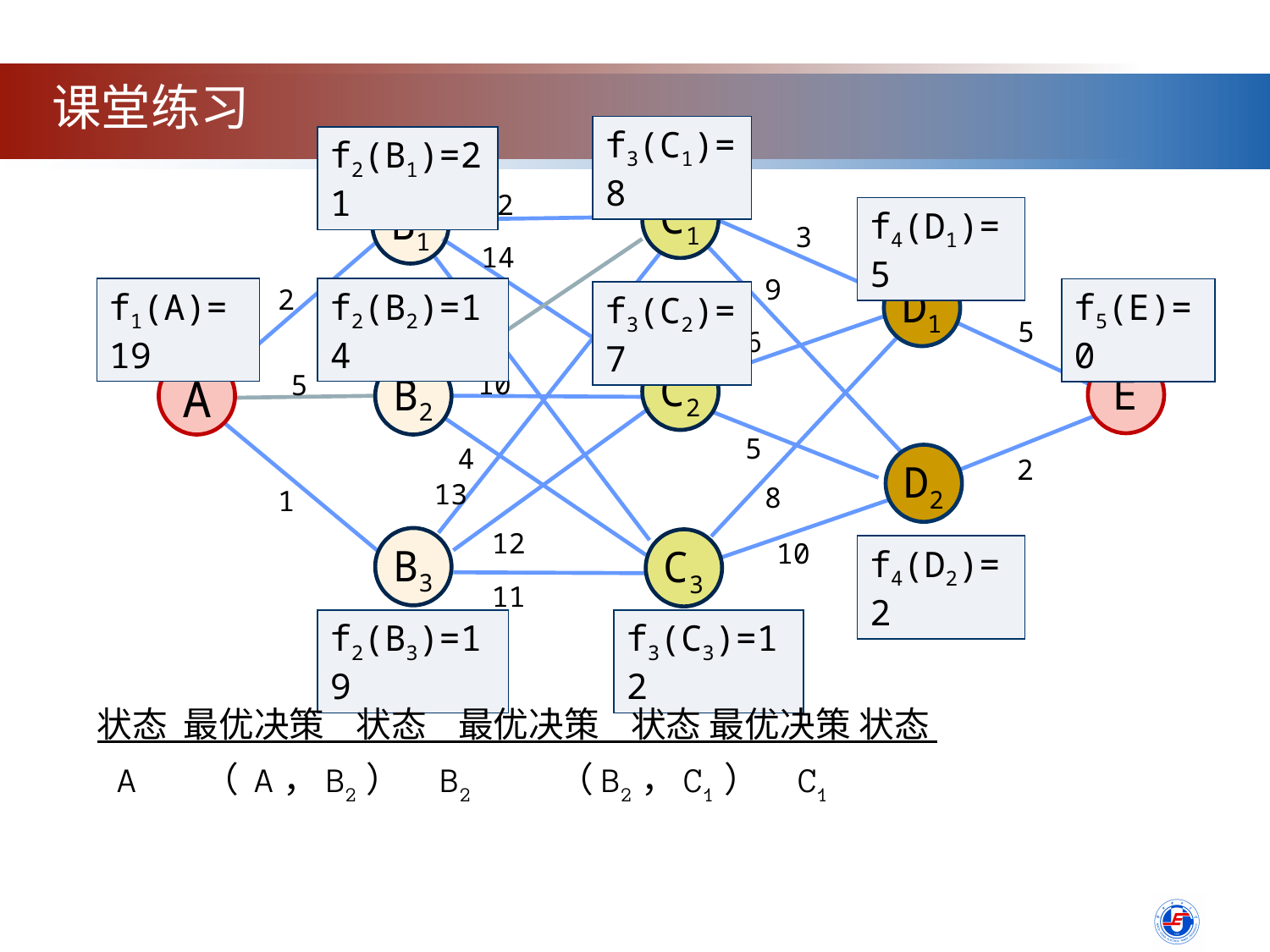

课堂练习
f3(C1)=8
f2(B1)=21
C1
B1
12
f4(D1)=5

3

14

D1
9
f1(A)=19
f2(B2)=14
f5(E)=0
2
10
f3(C2)=7
5

6
6

C2
E
A
B2
10
5

5
4
D2
2
13
8
1

12
B3
C3
10
f4(D2)=2

11
f2(B3)=19
f3(C3)=12
状态  最优决策    状态    最优决策    状态 最优决策 状态
A   （ A，B2）    B2       （B2，C1）    C1